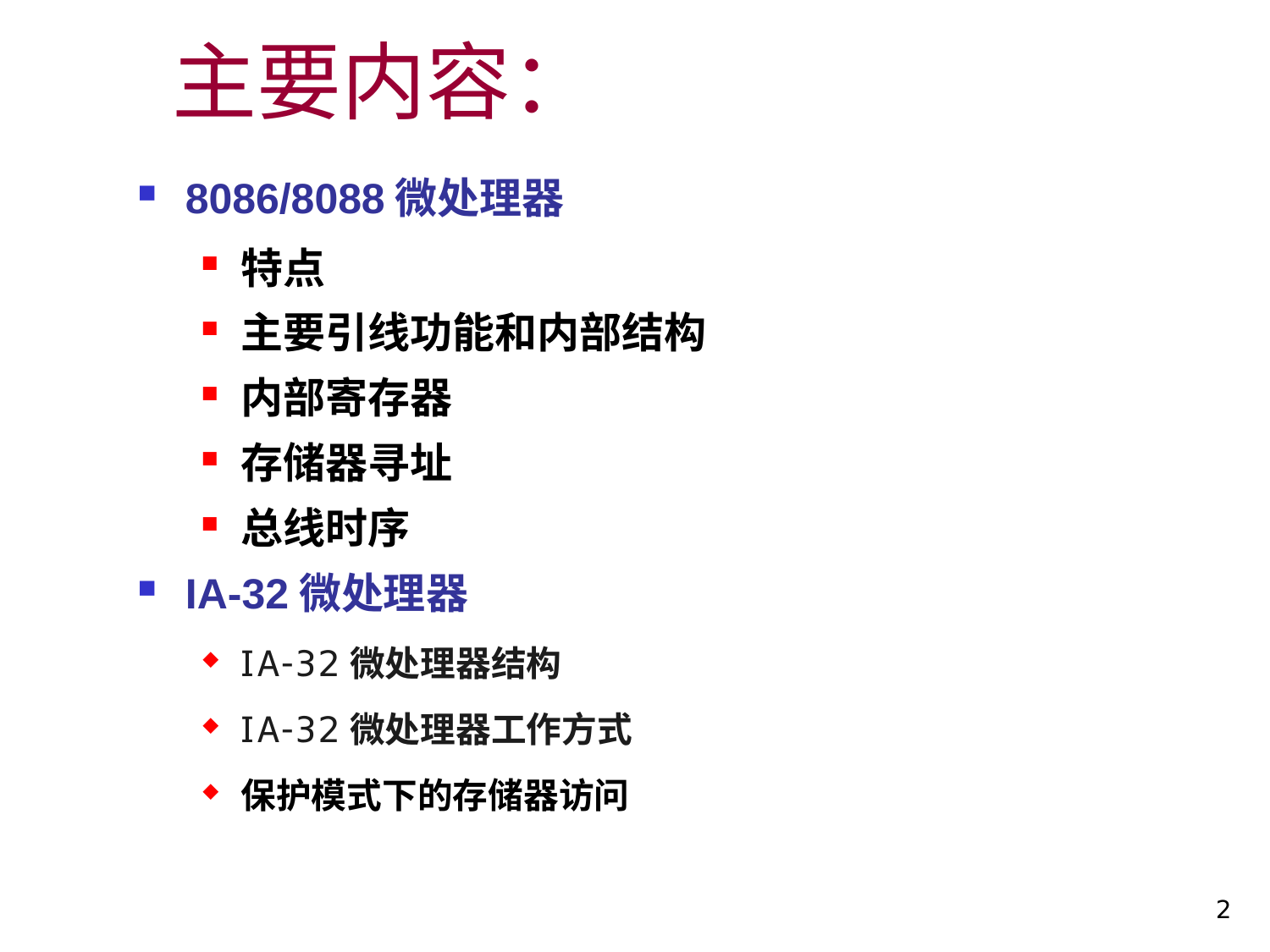

# 主要内容：
8086/8088微处理器
特点
主要引线功能和内部结构
内部寄存器
存储器寻址
总线时序
IA-32微处理器
IA-32微处理器结构
IA-32微处理器工作方式
保护模式下的存储器访问

2